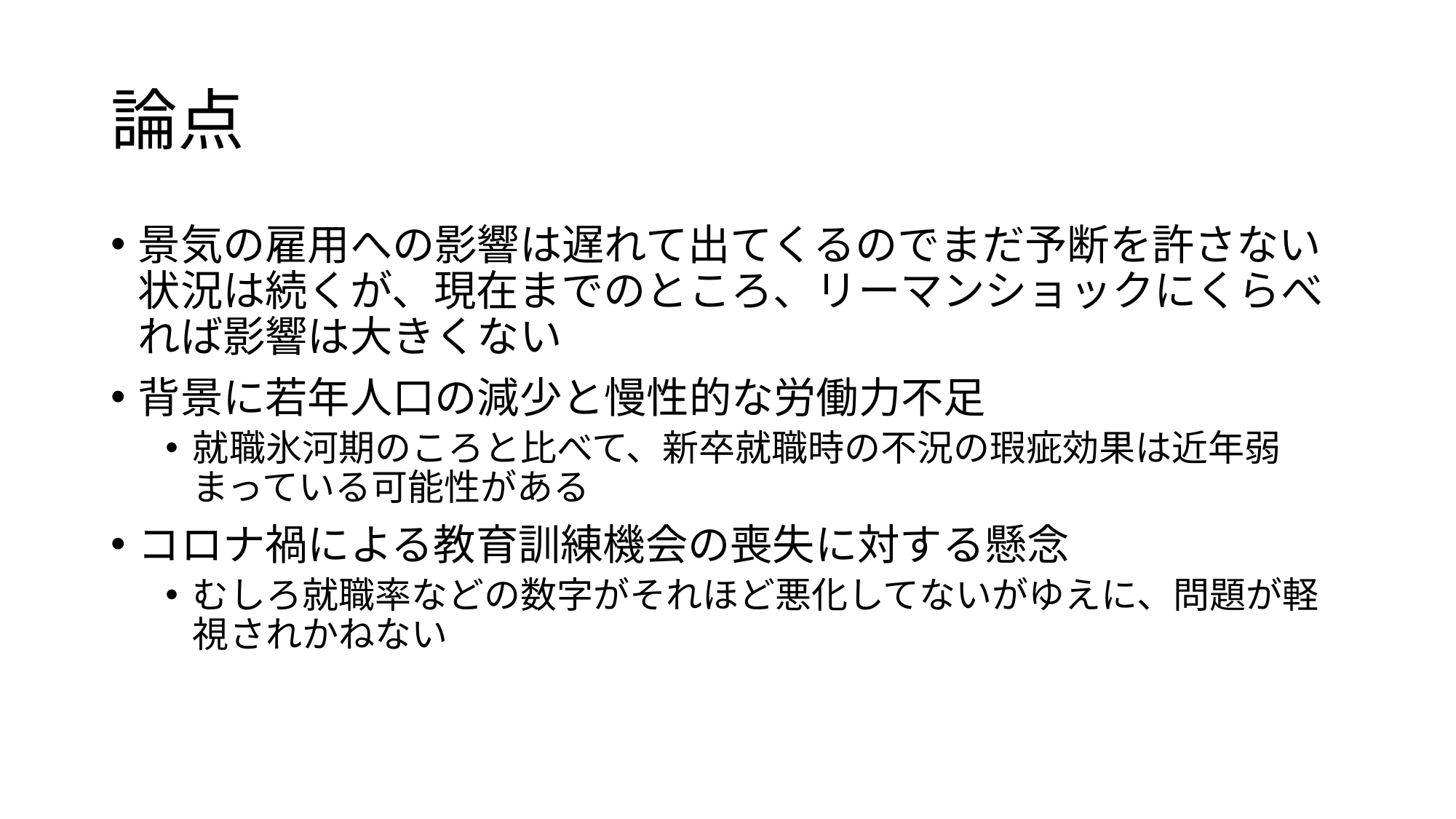

# 論点
景気の雇用への影響は遅れて出てくるのでまだ予断を許さない状況は続くが、現在までのところ、リーマンショックにくらべれば影響は大きくない
背景に若年人口の減少と慢性的な労働力不足
就職氷河期のころと比べて、新卒就職時の不況の瑕疵効果は近年弱まっている可能性がある
コロナ禍による教育訓練機会の喪失に対する懸念
むしろ就職率などの数字がそれほど悪化してないがゆえに、問題が軽視されかねない